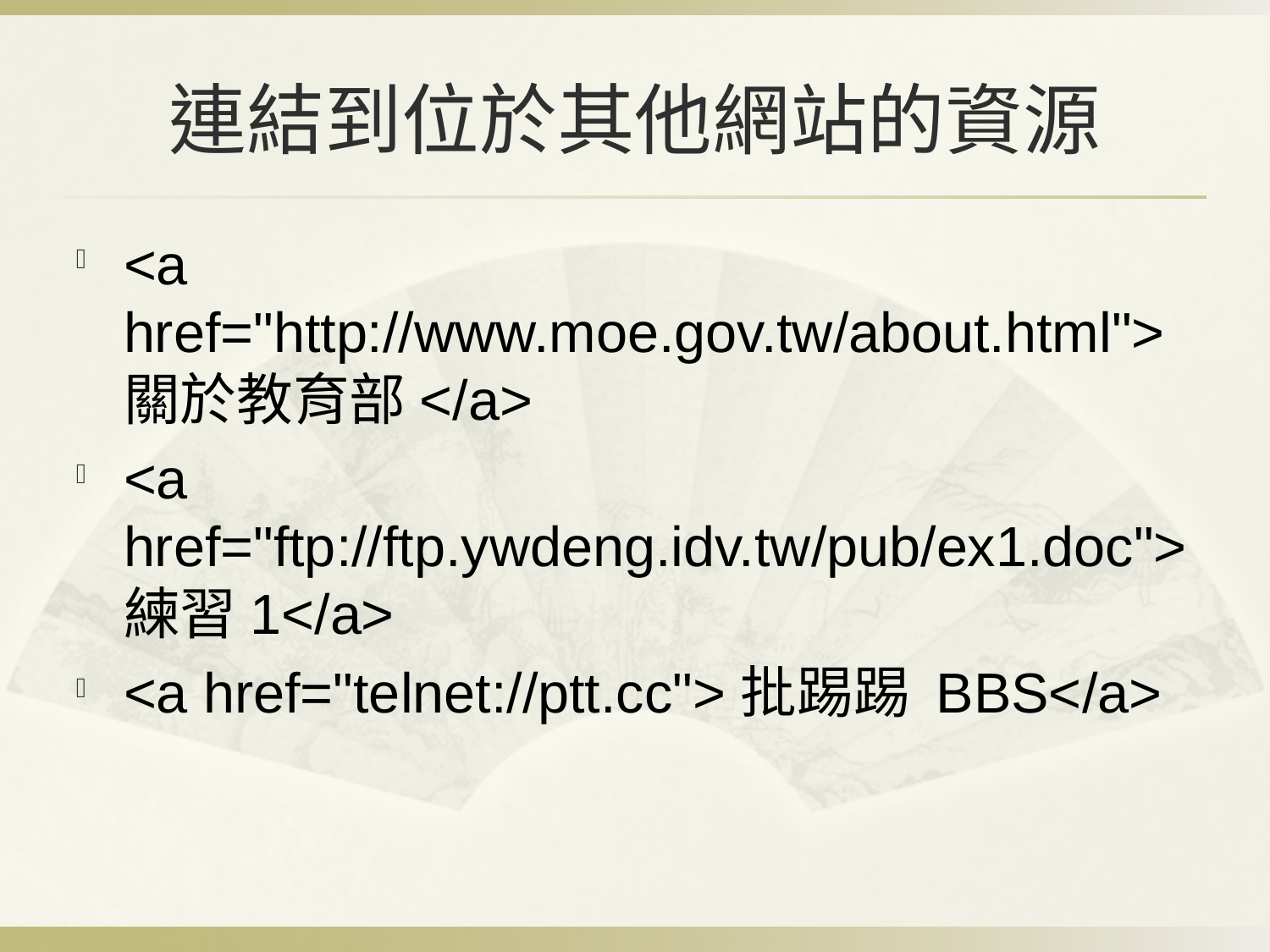

# 連結到位於其他網站的資源
<a href="http://www.moe.gov.tw/about.html">關於教育部</a>
<a href="ftp://ftp.ywdeng.idv.tw/pub/ex1.doc">練習1</a>
<a href="telnet://ptt.cc">批踢踢 BBS</a>